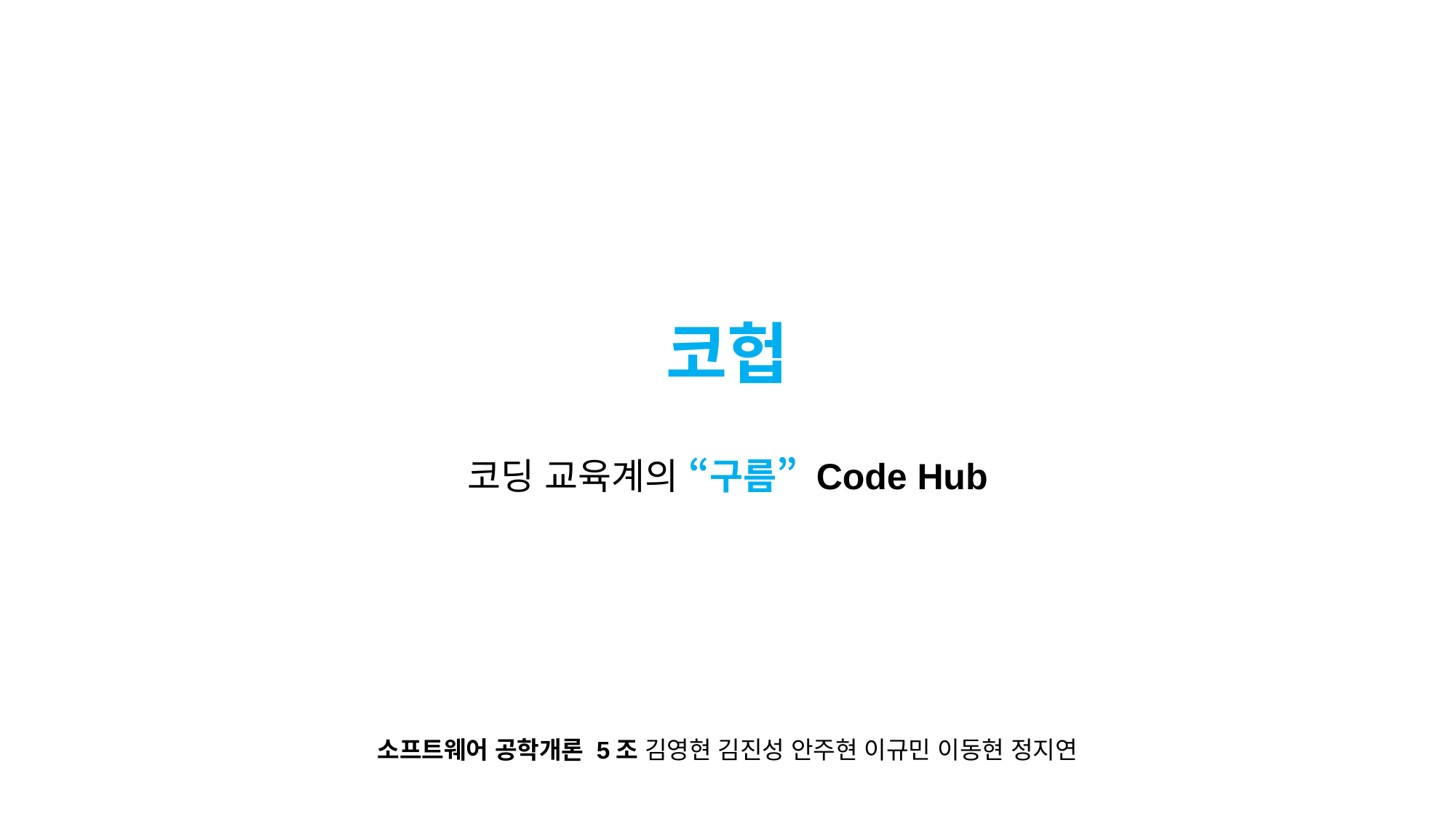

코헙
코딩 교육계의 “구름” Code Hub
소프트웨어 공학개론 5조 김영현 김진성 안주현 이규민 이동현 정지연